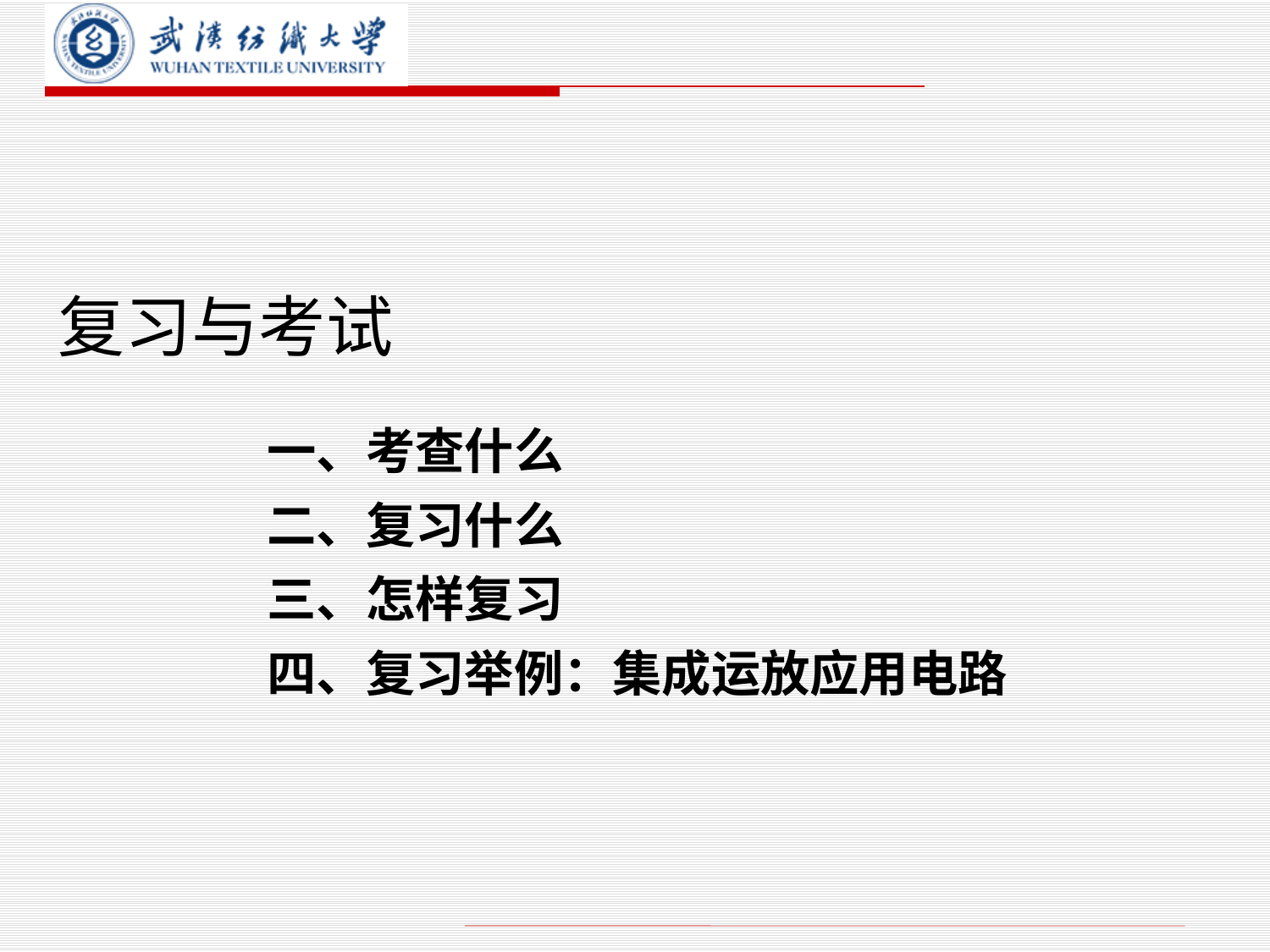

# 复习与考试
一、考查什么
二、复习什么
三、怎样复习
四、复习举例：集成运放应用电路